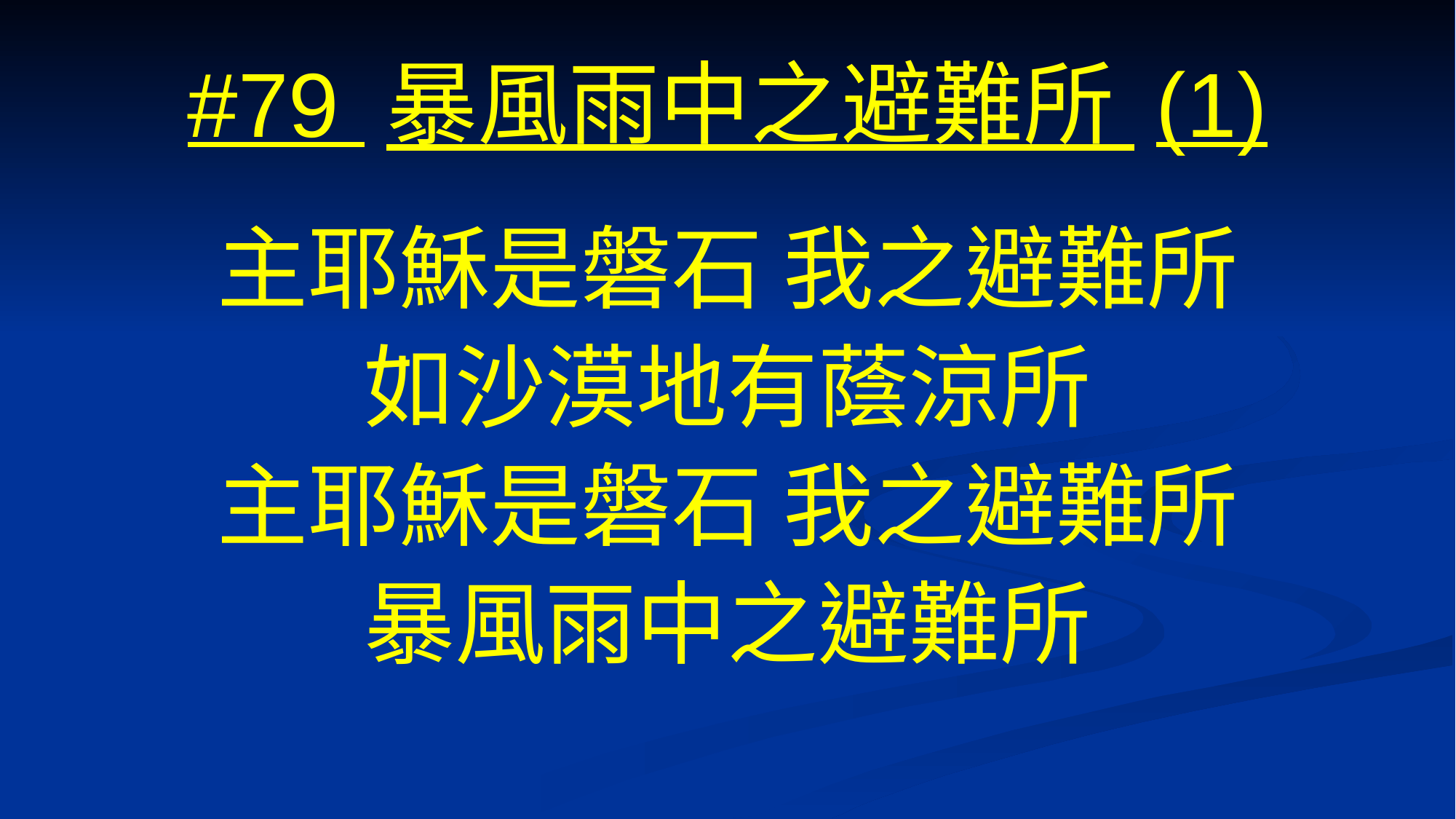

# #79 暴風雨中之避難所 (1)
主耶穌是磐石 我之避難所
如沙漠地有蔭涼所
主耶穌是磐石 我之避難所
暴風雨中之避難所